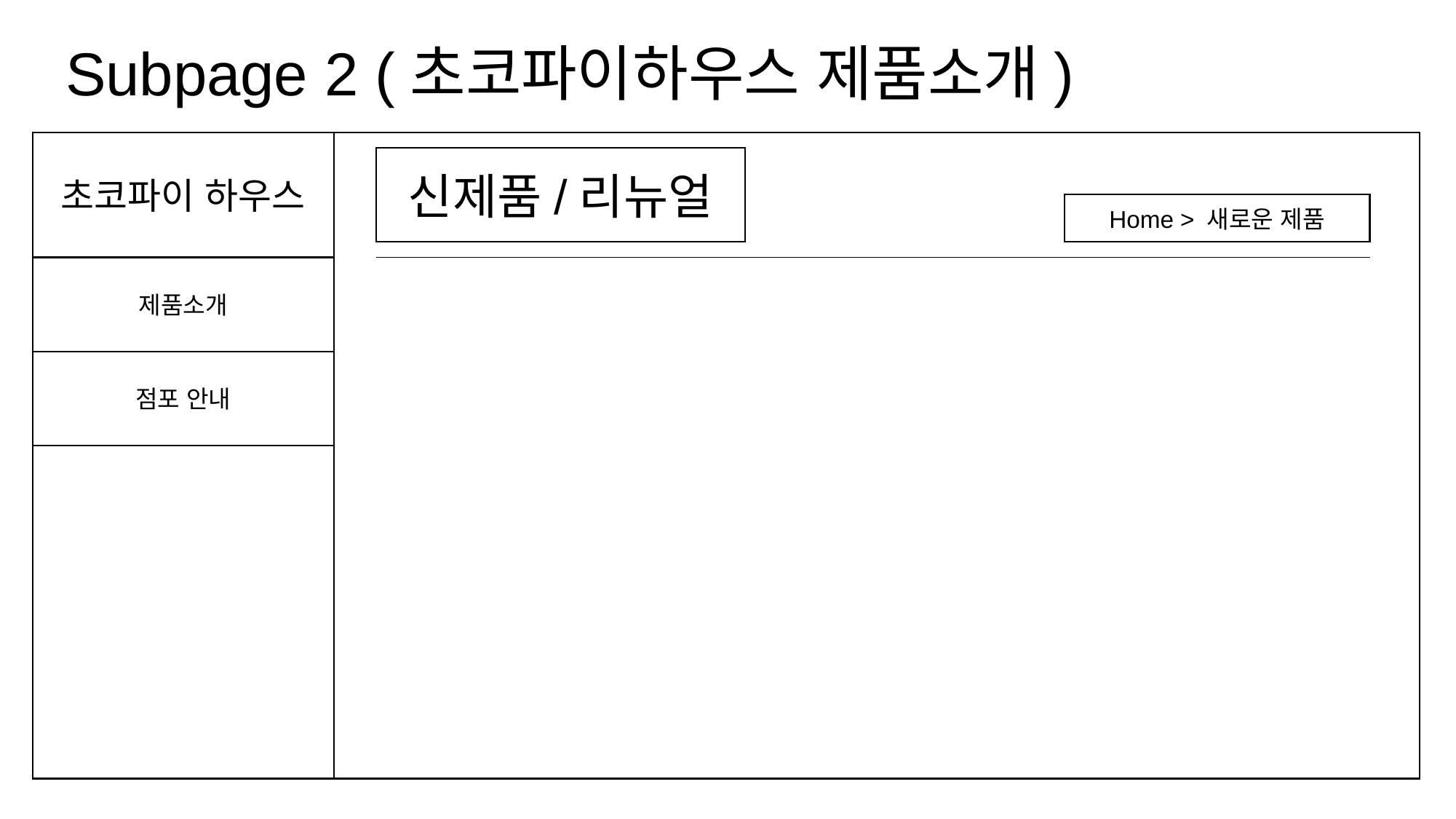

Subpage 2 (초코파이하우스 제품소개)
초코파이 하우스

신제품/리뉴얼
Home > 새로운 제품
제품소개
점포 안내